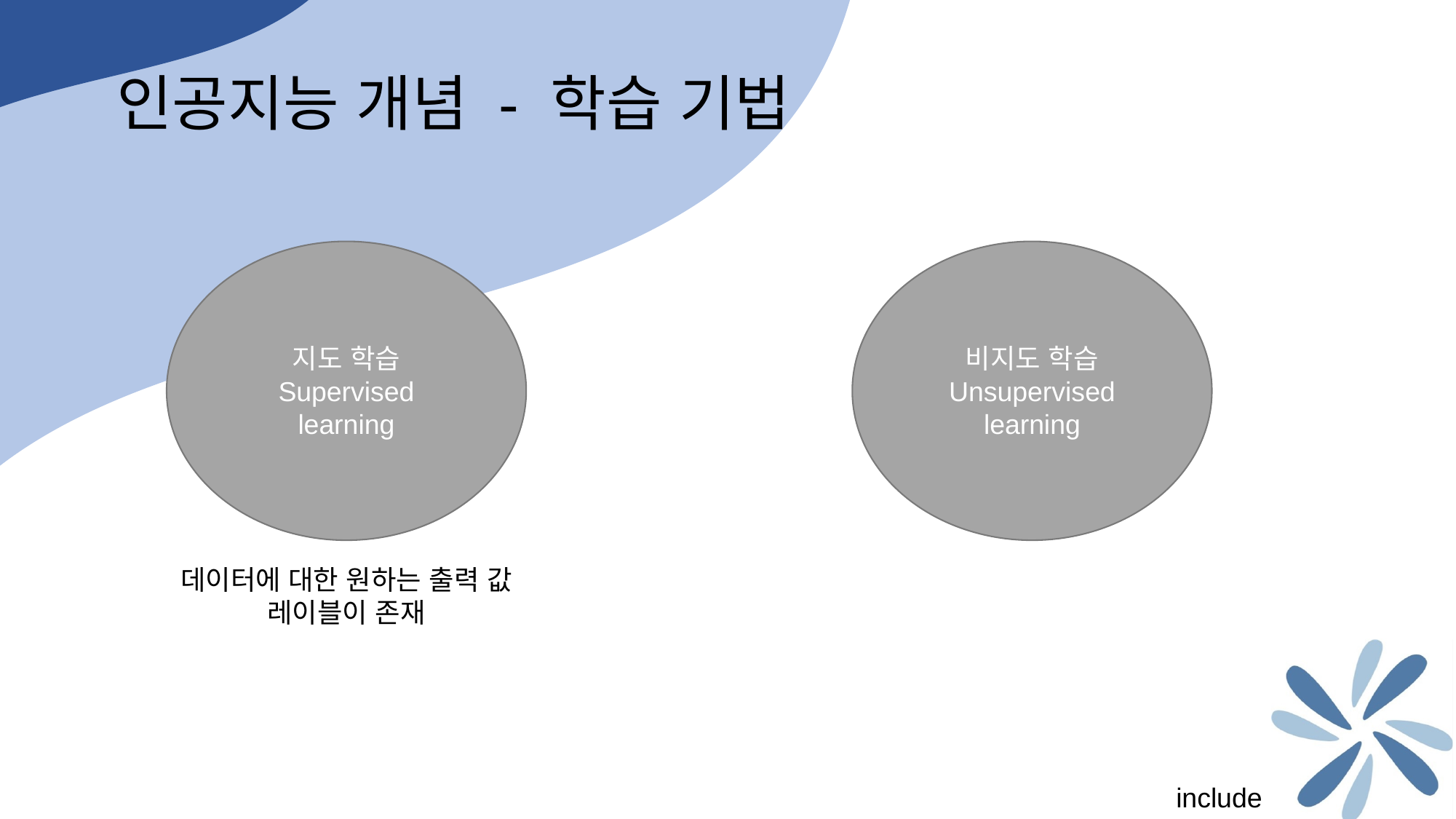

인공지능 개념 - 학습 기법
비지도 학습
Unsupervised
learning
지도 학습
Supervised learning
데이터에 대한 원하는 출력 값
레이블이 존재